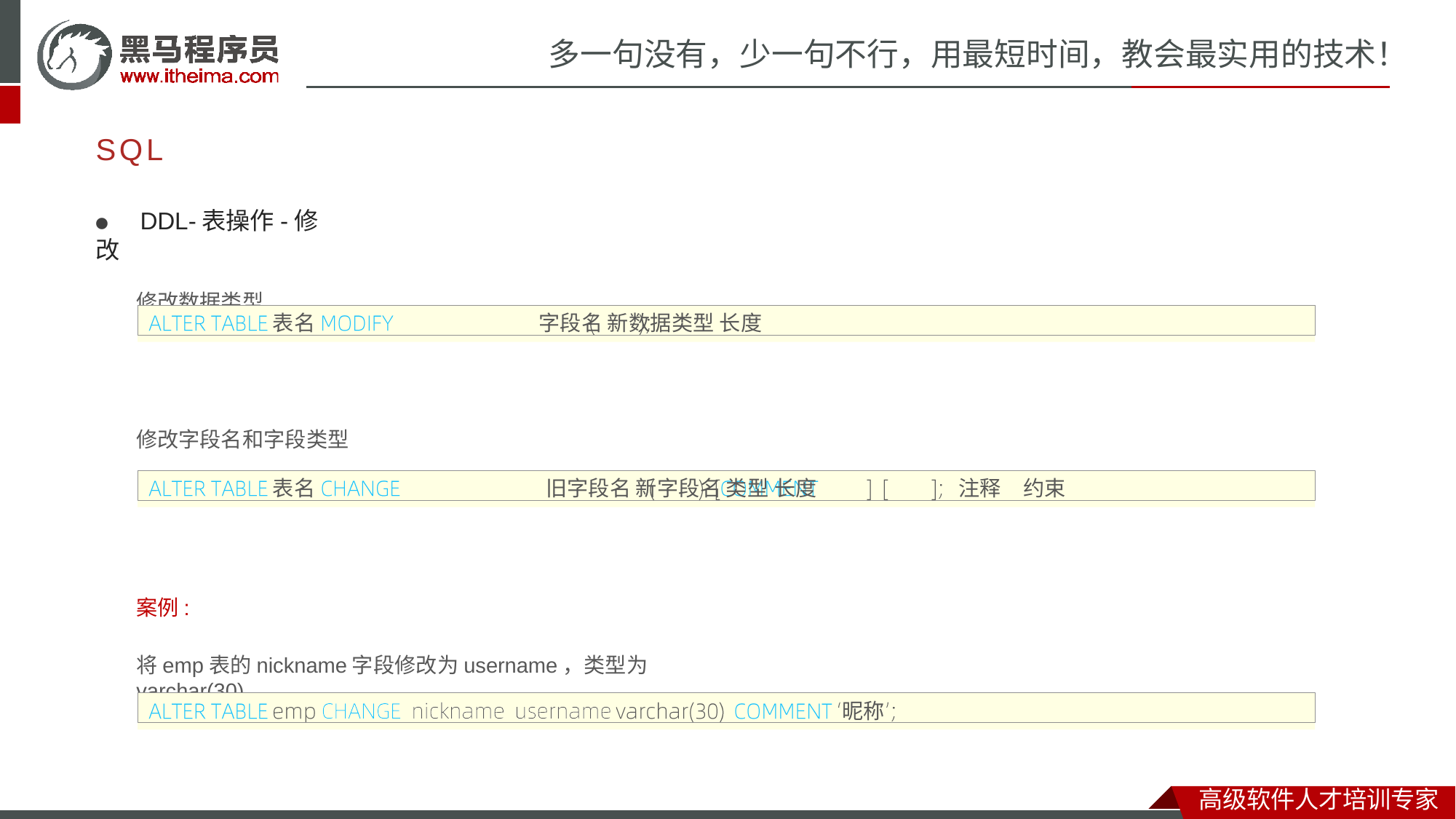

# 多一句没有，少一句不行，用最短时间，教会最实用的技术！

SQL

⚫	DDL-表操作-修改
修改数据类型

表名	字段名 新数据类型 长度

修改字段名和字段类型

表名	旧字段名 新字段名 类型 长度	注释	约束

案例:

将emp表的nickname字段修改为username，类型为varchar(30)

昵称

高级软件人才培训专家